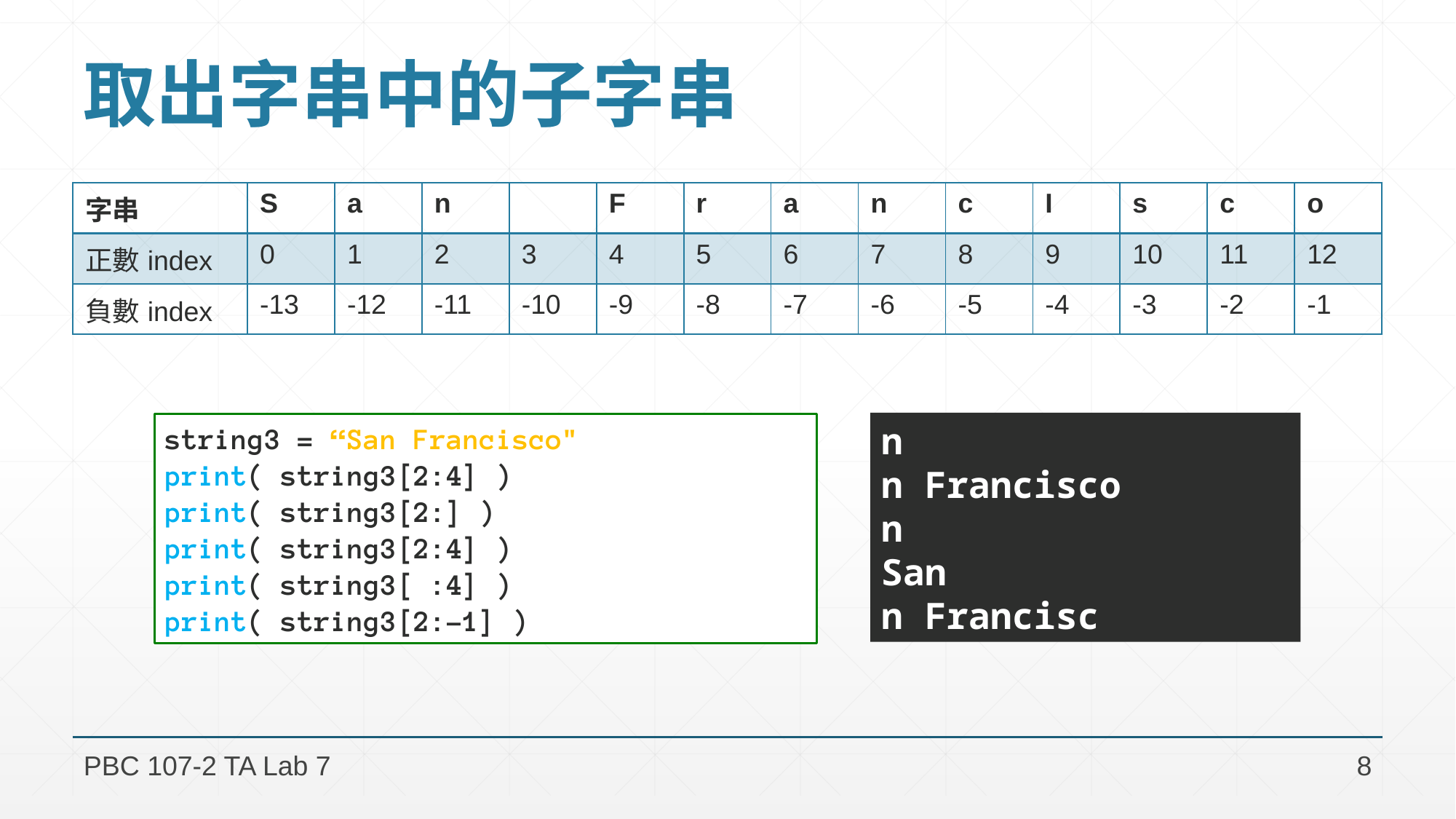

# 取出字串中的子字串
| 字串 | S | a | n |  | F | r | a | n | c | I | s | c | o |
| --- | --- | --- | --- | --- | --- | --- | --- | --- | --- | --- | --- | --- | --- |
| 正數index | 0 | 1 | 2 | 3 | 4 | 5 | 6 | 7 | 8 | 9 | 10 | 11 | 12 |
| 負數index | -13 | -12 | -11 | -10 | -9 | -8 | -7 | -6 | -5 | -4 | -3 | -2 | -1 |
string3 = “San Francisco"
print( string3[2:4] )
print( string3[2:] )
print( string3[2:4] )
print( string3[ :4] )
print( string3[2:-1] )
n
n Francisco
n
San
n Francisc
PBC 107-2 TA Lab 7
8